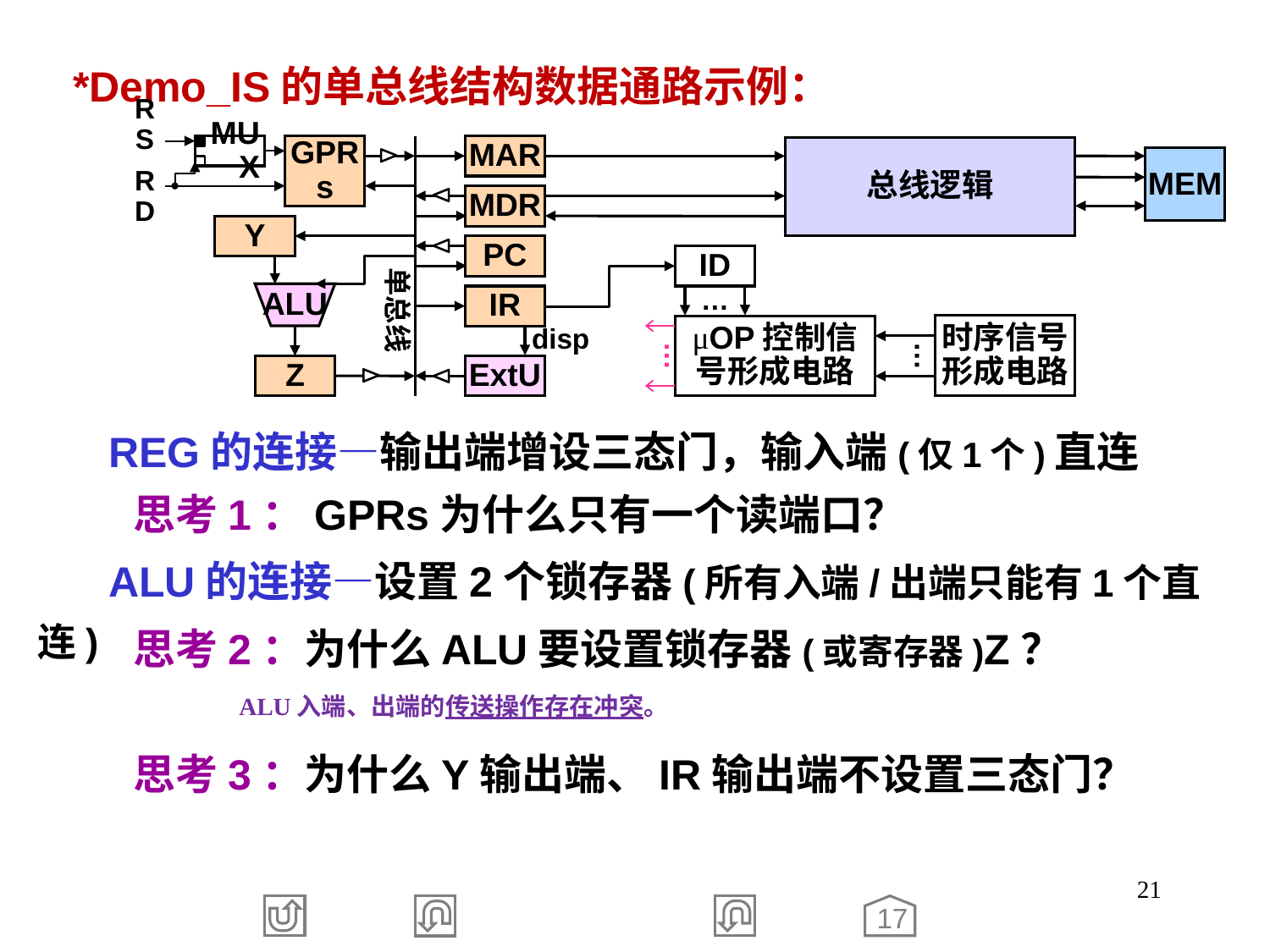

*Demo_IS的单总线结构数据通路示例：
RS
RD
MUX

GPRs
MAR
总线逻辑
MEM

MDR

Y
PC

ID
单总线
ALU
…
IR
时序信号形成电路
μOP控制信号形成电路
disp
…
…
ExtU
Z

      REG的连接—输出端增设三态门，输入端(仅1个)直连
         思考1：GPRs为什么只有一个读端口？
      ALU的连接—设置2个锁存器(所有入端/出端只能有1个直连)
         思考2：为什么ALU要设置锁存器(或寄存器)Z？
                 ALU入端、出端的传送操作存在冲突。
         思考3：为什么Y输出端、IR输出端不设置三态门？
21

17